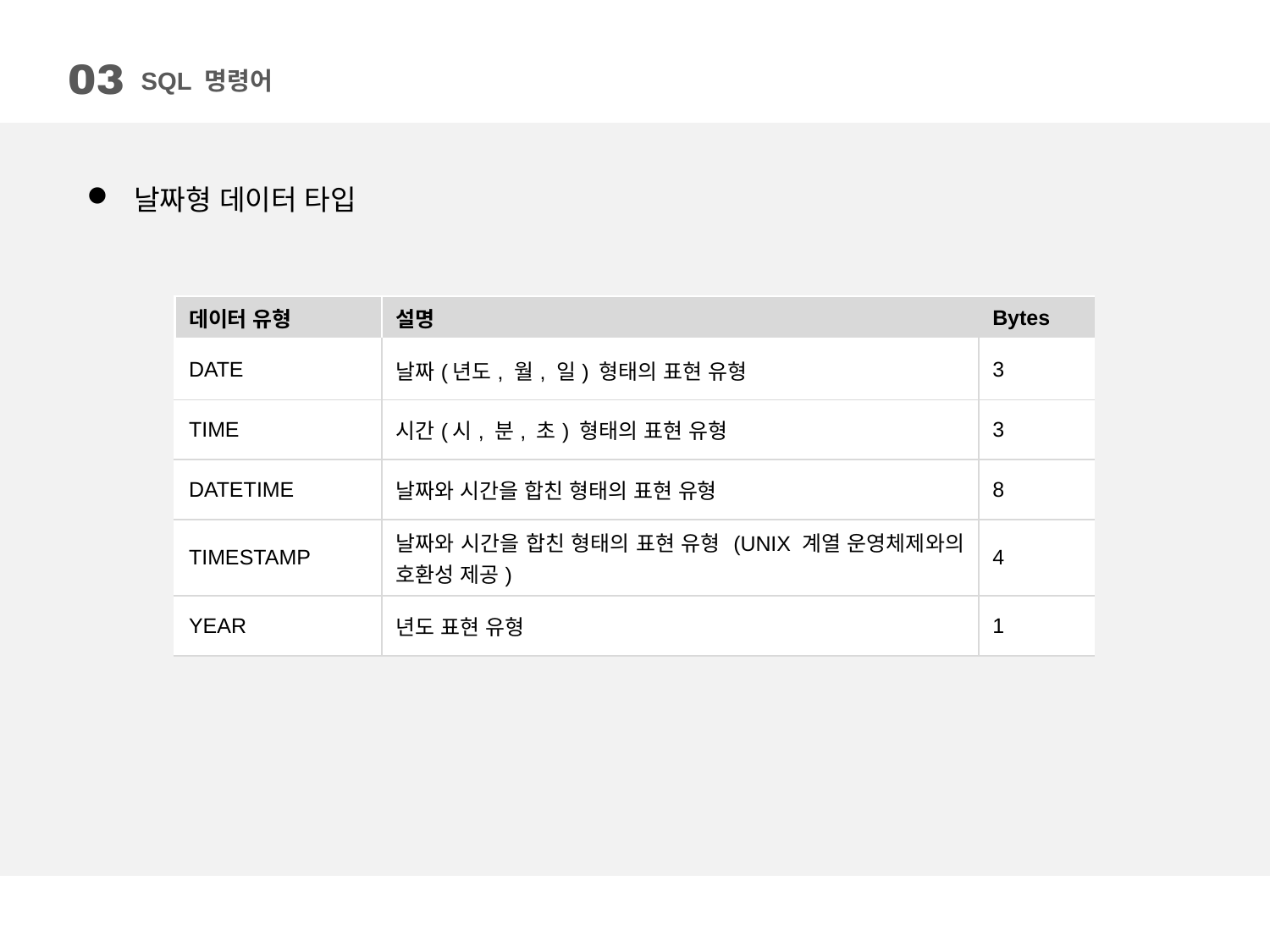

03
SQL 명령어
날짜형 데이터 타입

| 데이터 유형 | 설명 | Bytes |
| --- | --- | --- |
| DATE | 날짜(년도, 월, 일) 형태의 표현 유형 | 3 |
| TIME | 시간(시, 분, 초) 형태의 표현 유형 | 3 |
| DATETIME | 날짜와 시간을 합친 형태의 표현 유형 | 8 |
| TIMESTAMP | 날짜와 시간을 합친 형태의 표현 유형 (UNIX 계열 운영체제와의 호환성 제공) | 4 |
| YEAR | 년도 표현 유형 | 1 |